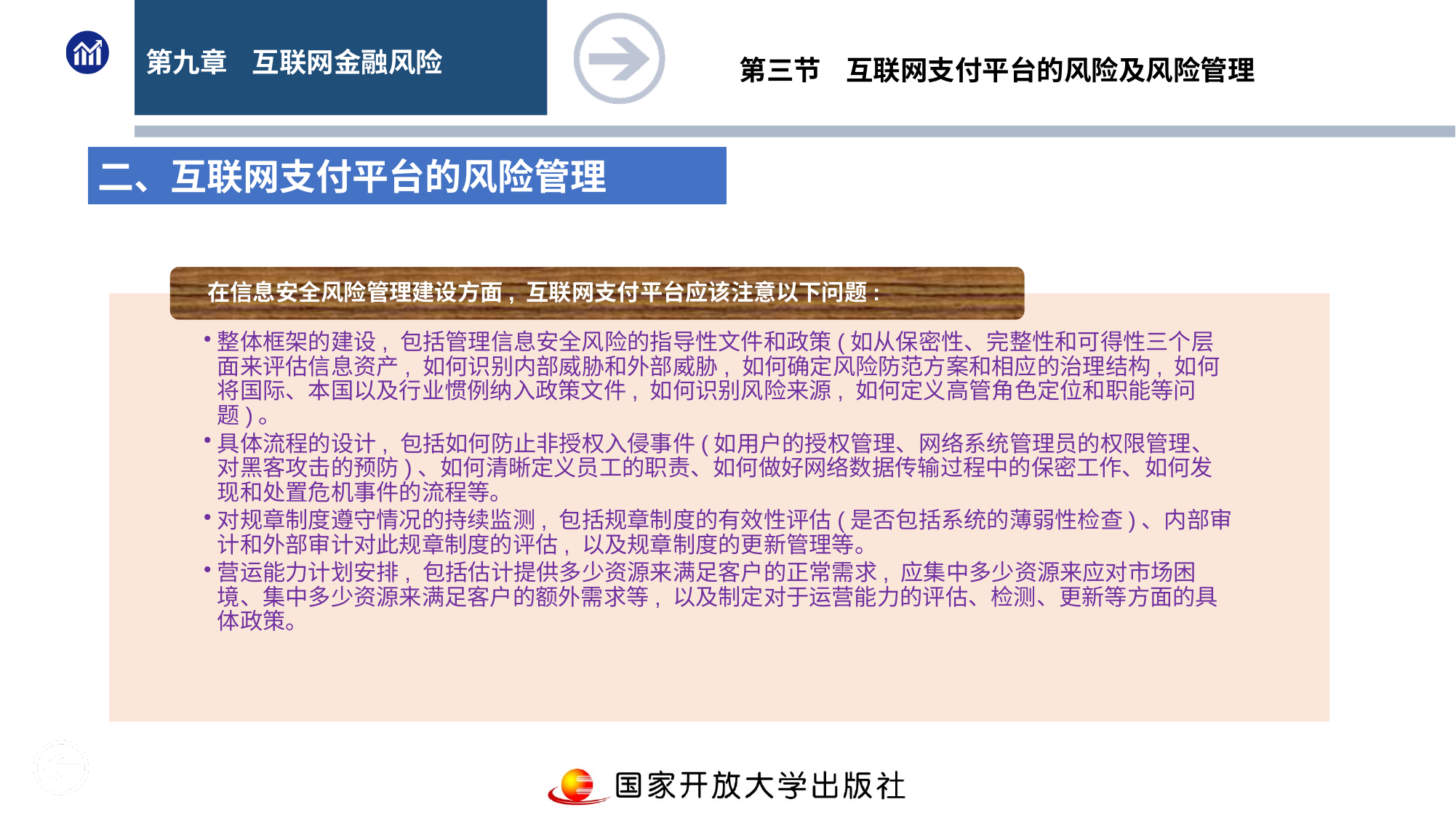

第三节    互联网支付平台的风险及风险管理
第九章    互联网金融风险
二、互联网支付平台的风险管理
整体框架的建设, 包括管理信息安全风险的指导性文件和政策(如从保密性、完整性和可得性三个层面来评估信息资产, 如何识别内部威胁和外部威胁, 如何确定风险防范方案和相应的治理结构, 如何将国际、本国以及行业惯例纳入政策文件, 如何识别风险来源, 如何定义高管角色定位和职能等问题)。
具体流程的设计, 包括如何防止非授权入侵事件(如用户的授权管理、网络系统管理员的权限管理、对黑客攻击的预防)、如何清晰定义员工的职责、如何做好网络数据传输过程中的保密工作、如何发现和处置危机事件的流程等。
对规章制度遵守情况的持续监测, 包括规章制度的有效性评估(是否包括系统的薄弱性检查)、内部审计和外部审计对此规章制度的评估, 以及规章制度的更新管理等。
营运能力计划安排, 包括估计提供多少资源来满足客户的正常需求, 应集中多少资源来应对市场困境、集中多少资源来满足客户的额外需求等, 以及制定对于运营能力的评估、检测、更新等方面的具体政策。
在信息安全风险管理建设方面, 互联网支付平台应该注意以下问题: